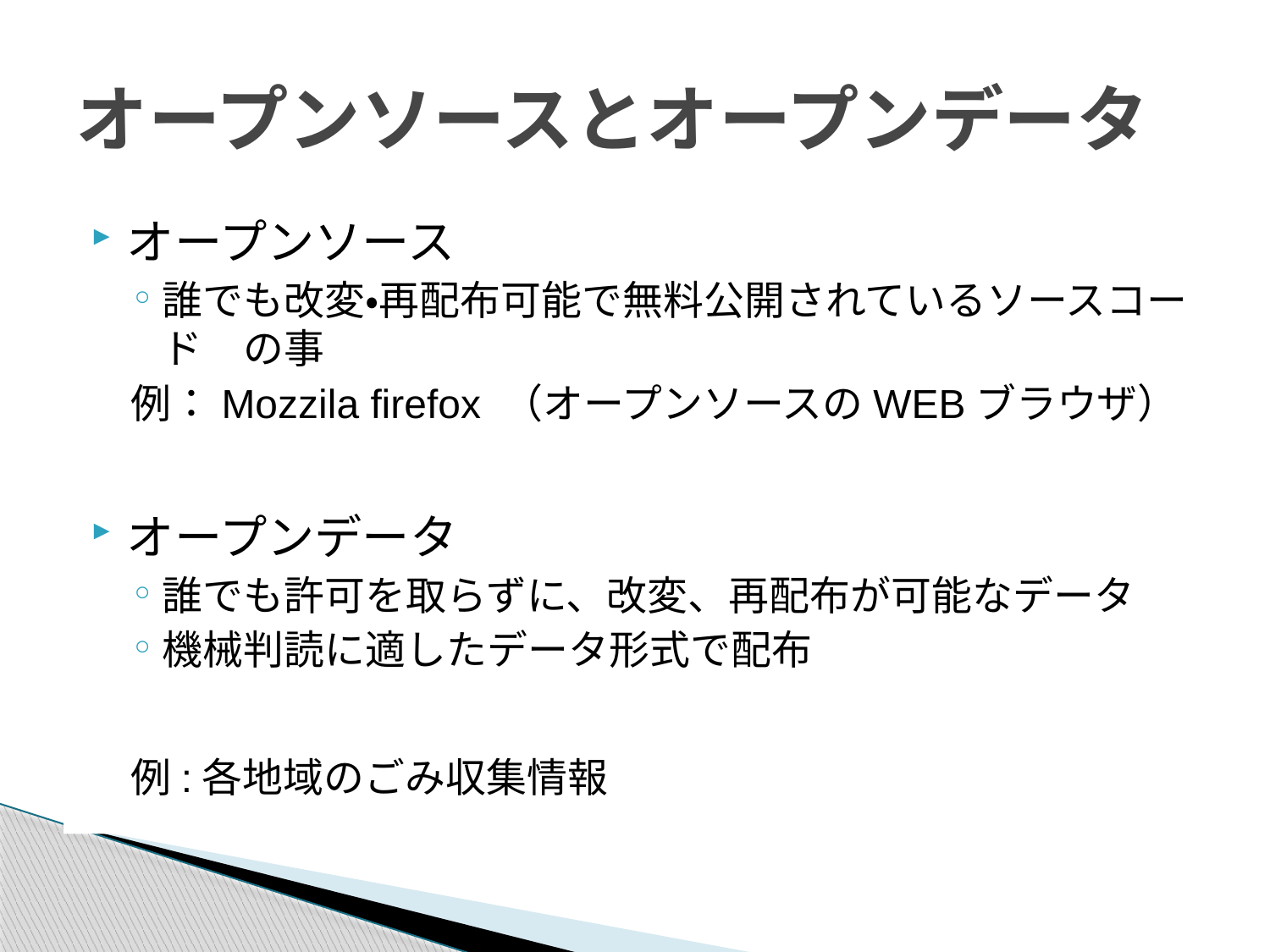

# オープンソースとオープンデータ
オープンソース
誰でも改変・再配布可能で無料公開されているソースコード　の事
例：Mozzila firefox （オープンソースのWEBブラウザ）

オープンデータ
誰でも許可を取らずに、改変、再配布が可能なデータ
機械判読に適したデータ形式で配布

例:各地域のごみ収集情報